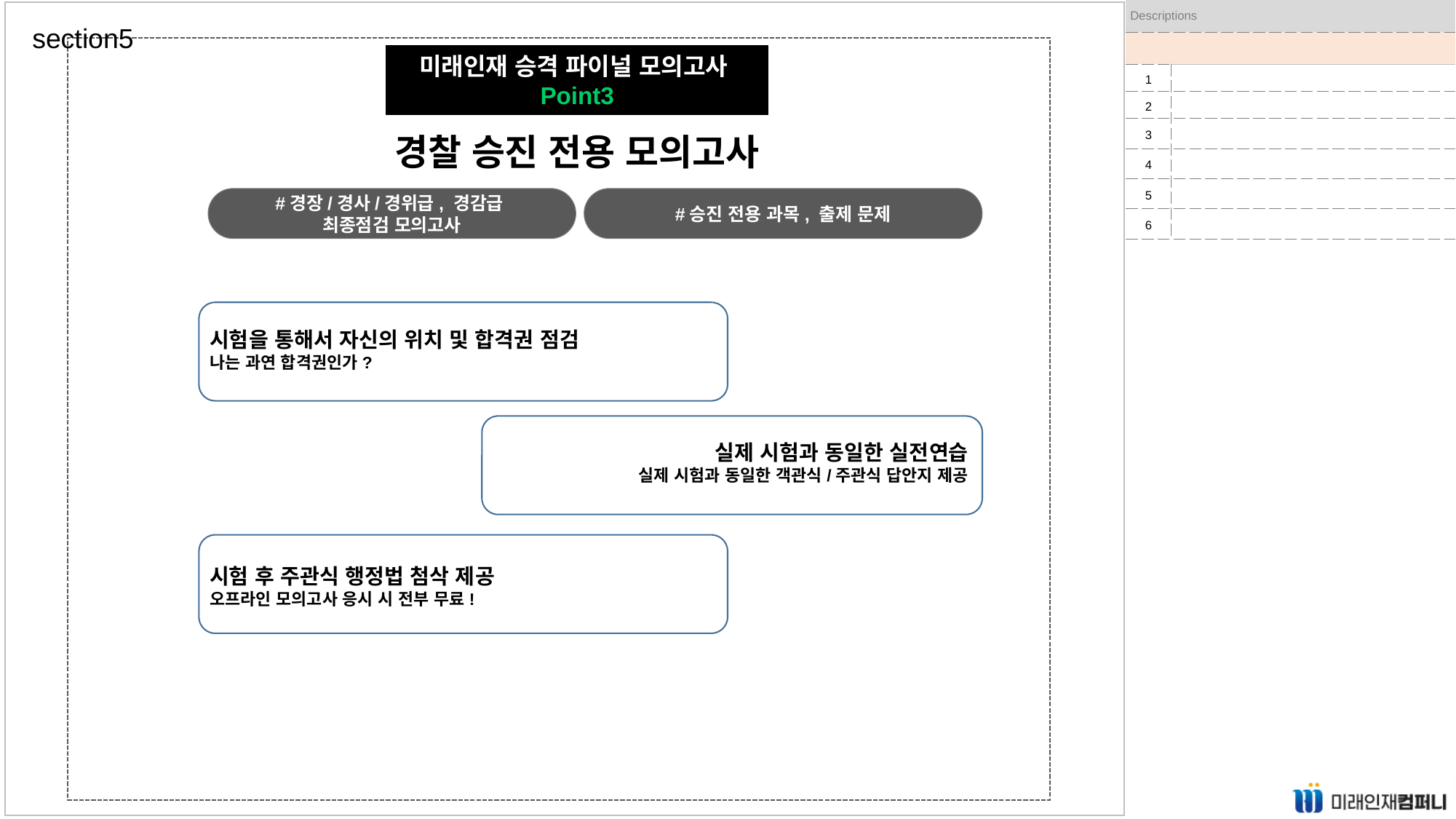

| Descriptions |  |
| --- | --- |
|  |  |
| 1 |  |
| 2 |  |
| 3 |  |
| 4 |  |
| 5 |  |
| 6 |  |
section5

미래인재 승격 파이널 모의고사
Point3
경찰 승진 전용 모의고사
#경장/경사/경위급, 경감급
최종점검 모의고사
#승진 전용 과목, 출제 문제

시험을 통해서 자신의 위치 및 합격권 점검
나는 과연 합격권인가?

실제 시험과 동일한 실전연습
실제 시험과 동일한 객관식/주관식 답안지 제공

시험 후 주관식 행정법 첨삭 제공
오프라인 모의고사 응시 시 전부 무료!
더 많은 합격수기 확인하기>